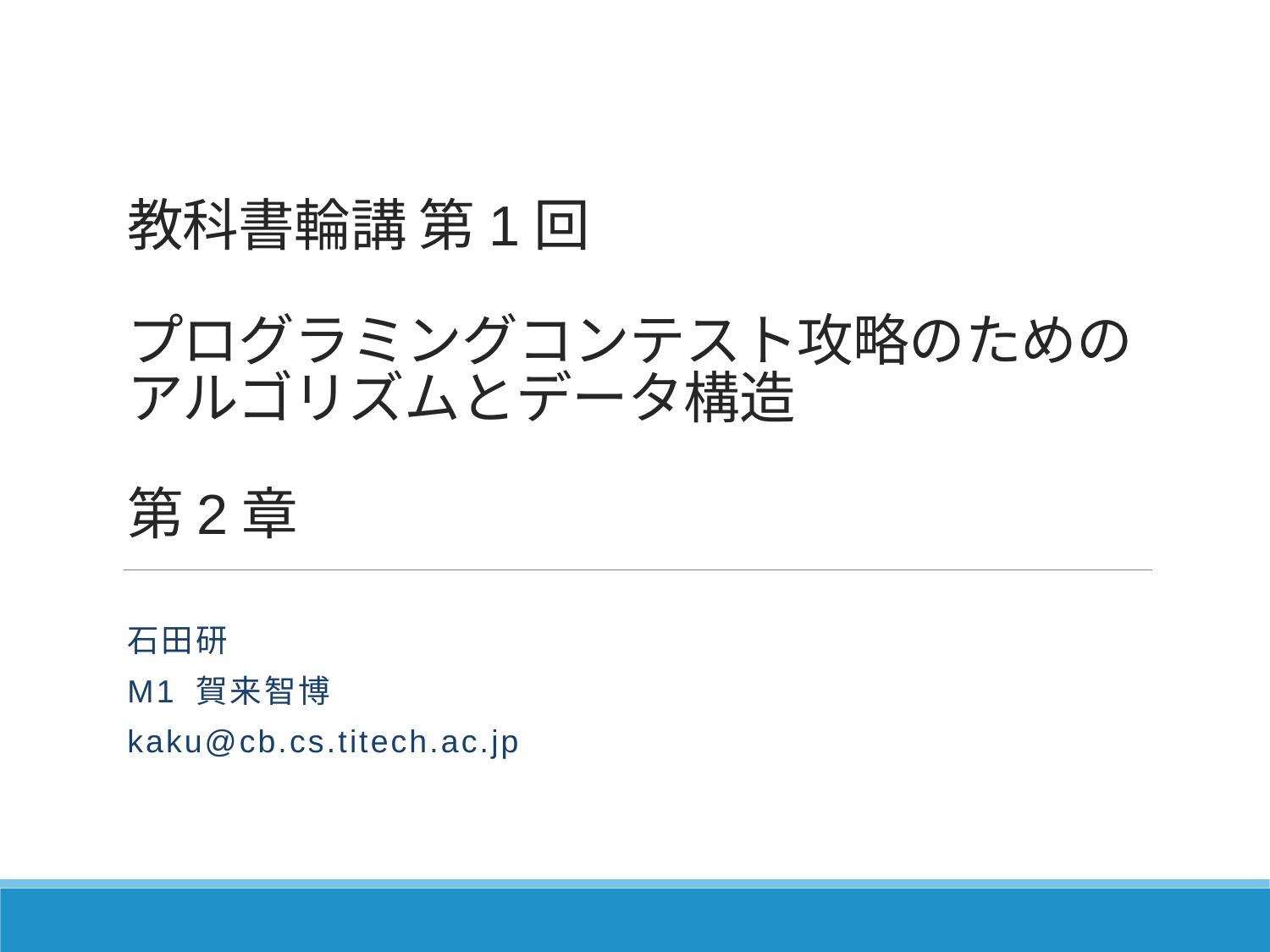

# 教科書輪講 第1回 プログラミングコンテスト攻略のためのアルゴリズムとデータ構造 第2章
石田研
M1 賀来智博
kaku@cb.cs.titech.ac.jp